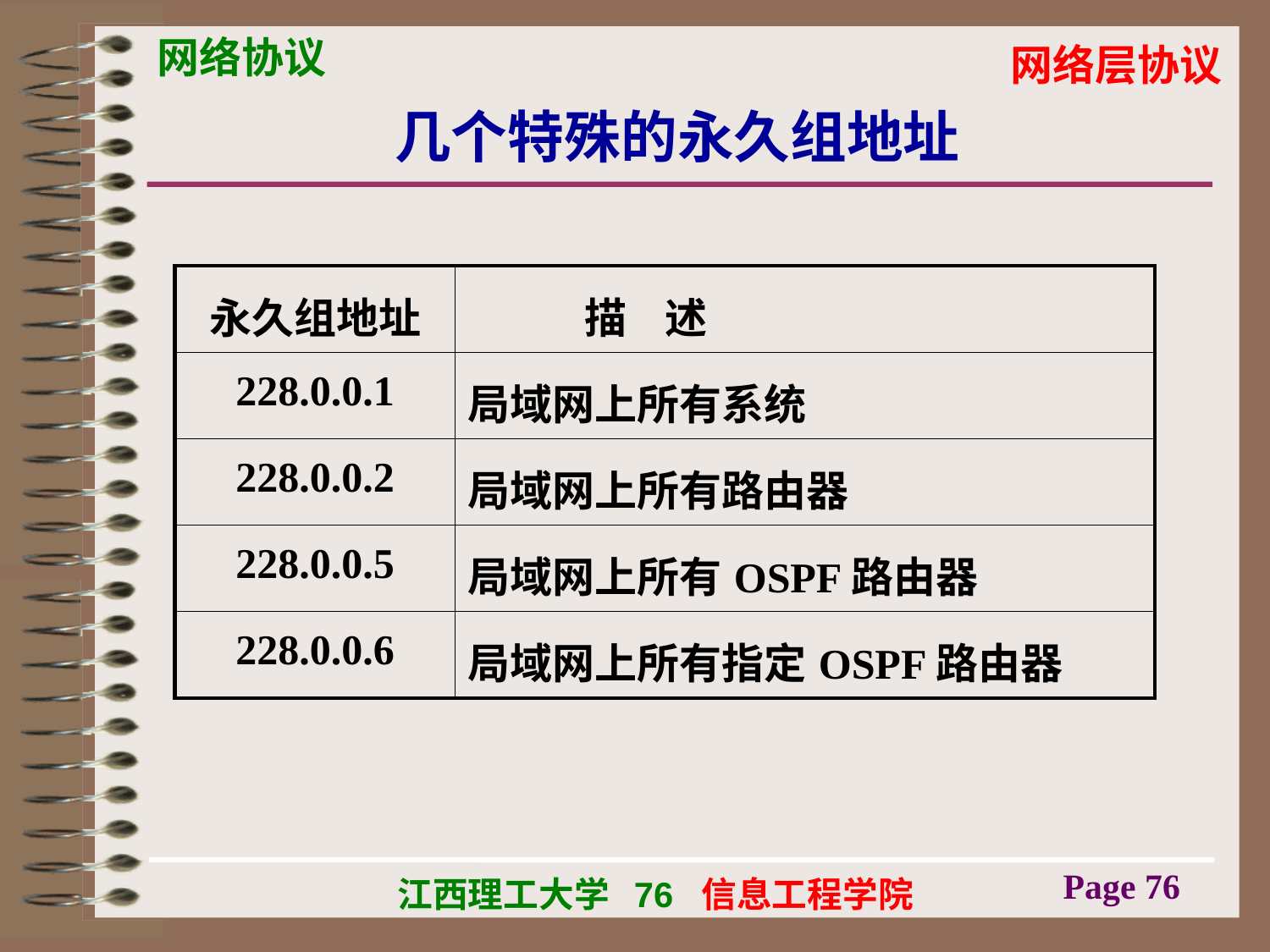

# 几个特殊的永久组地址
| 永久组地址 | 描 述 |
| --- | --- |
| 228.0.0.1 | 局域网上所有系统 |
| 228.0.0.2 | 局域网上所有路由器 |
| 228.0.0.5 | 局域网上所有OSPF路由器 |
| 228.0.0.6 | 局域网上所有指定OSPF路由器 |
Page 76